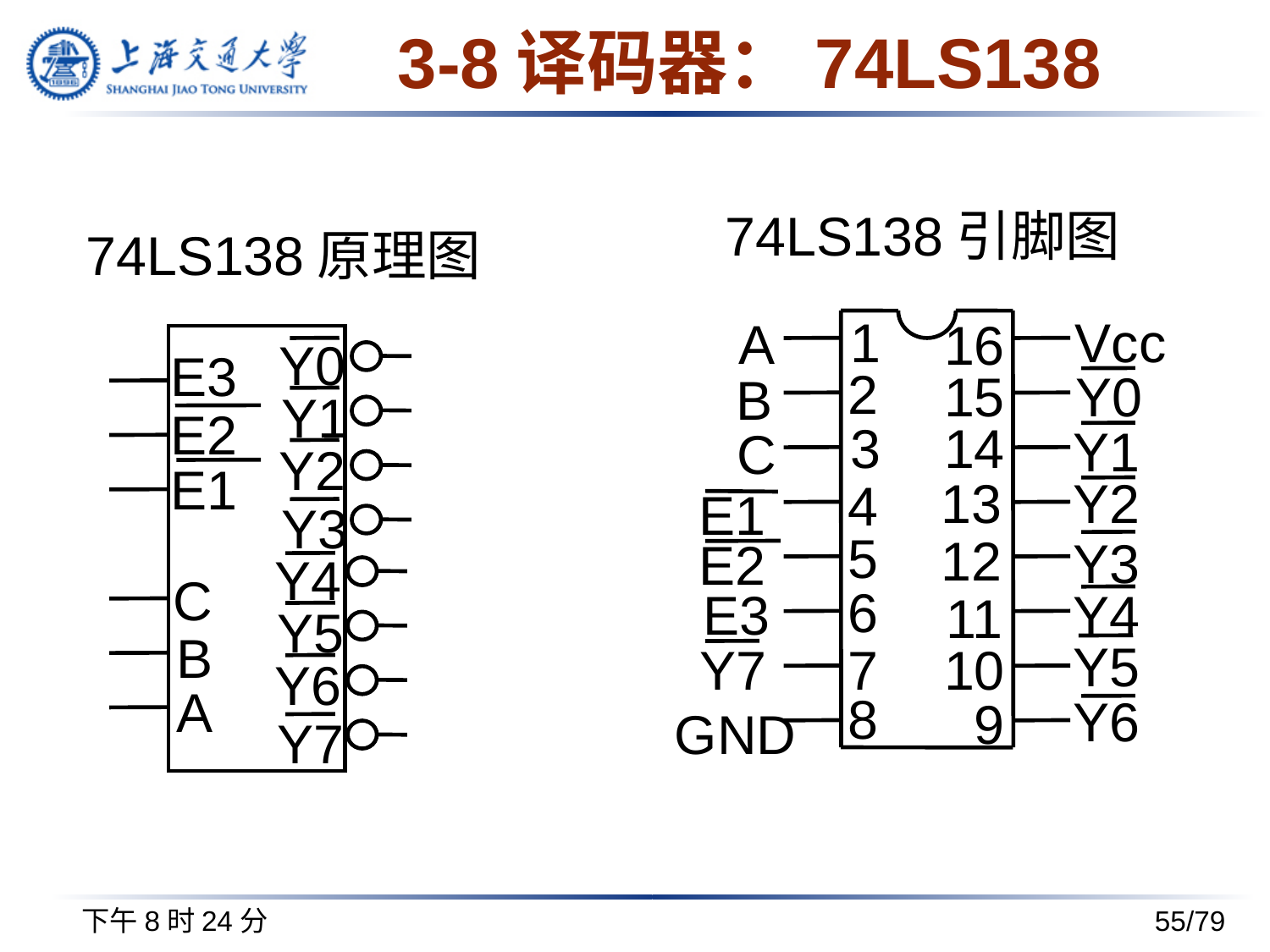

# 3-8译码器：74LS138
74LS138引脚图
1
Vcc
A

16

2
15
Y0
B

3
14
Y1
C

13
Y2
4

E1

5
12
Y3
E2

6
E3
Y4
11

Y5
Y7
7
10

8
Y6
9

GND

74LS138原理图

Y0

Y1

Y2

Y3

E3

E2

E1

Y4

C

Y5

B
Y6

A

Y7

下午8时24分
55/79